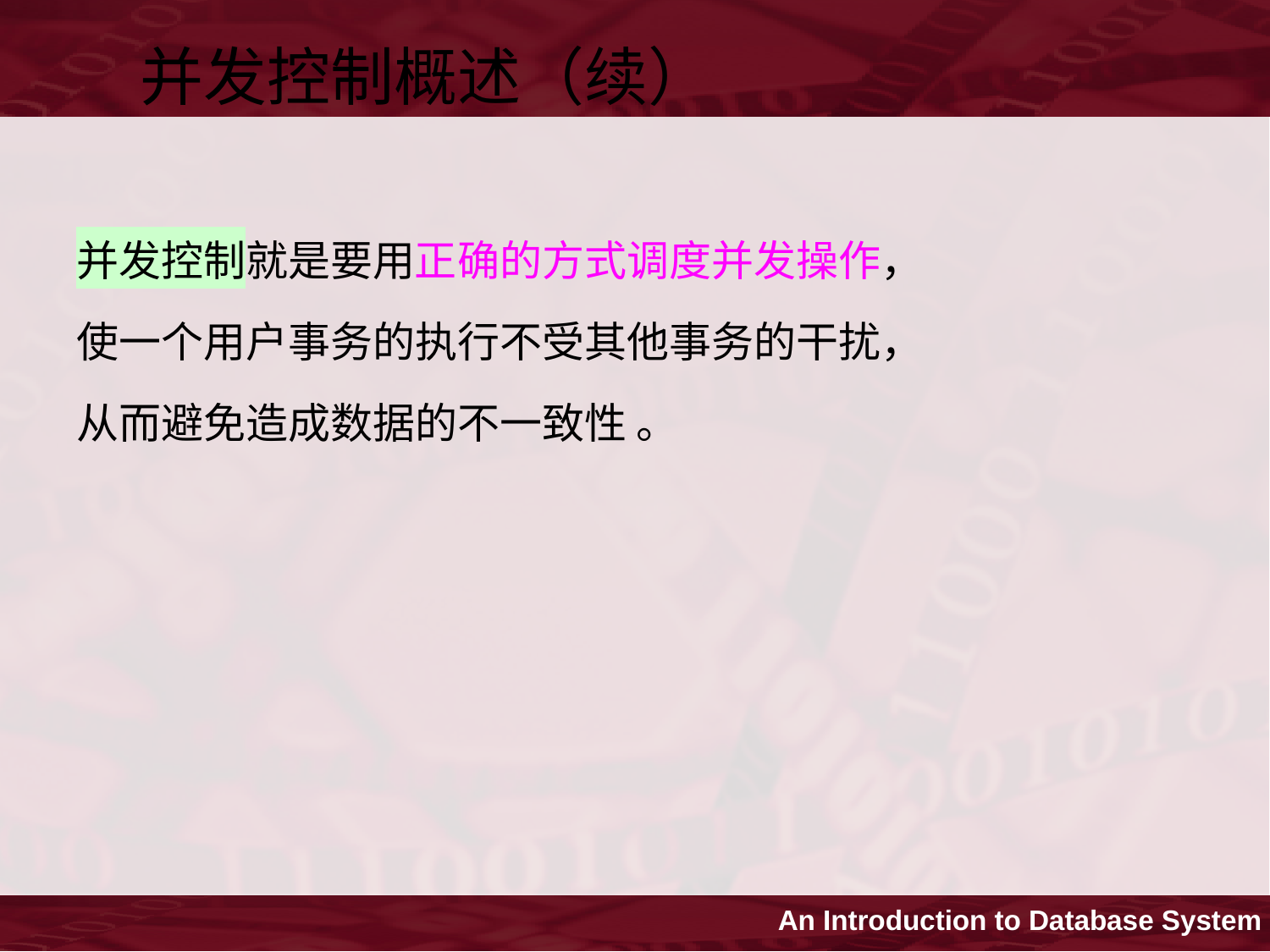

并发控制概述（续）

并发控制就是要用正确的方式调度并发操作，
使一个用户事务的执行不受其他事务的干扰，
从而避免造成数据的不一致性 。